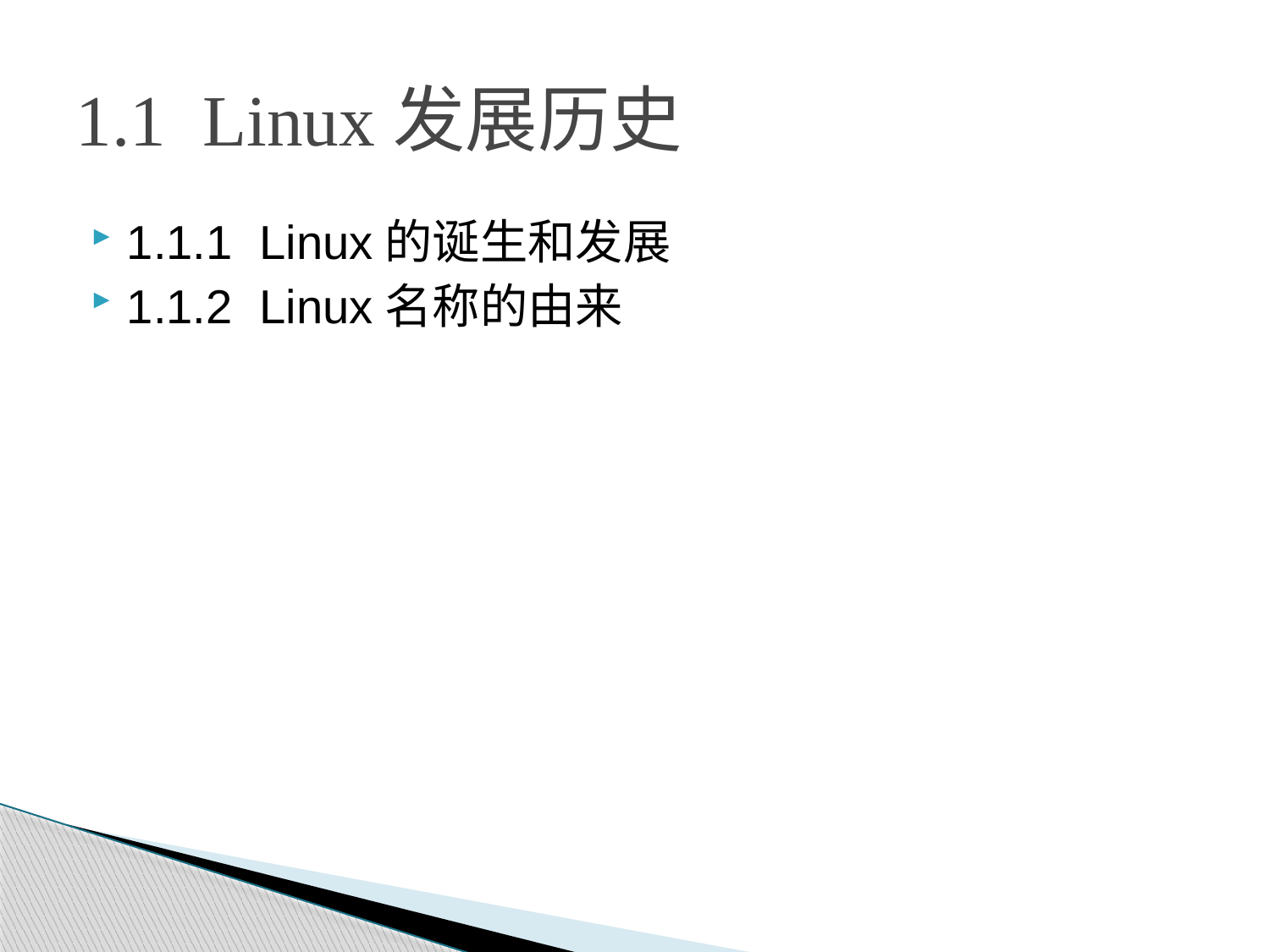

# 1.1  Linux发展历史
1.1.1  Linux的诞生和发展
1.1.2  Linux名称的由来